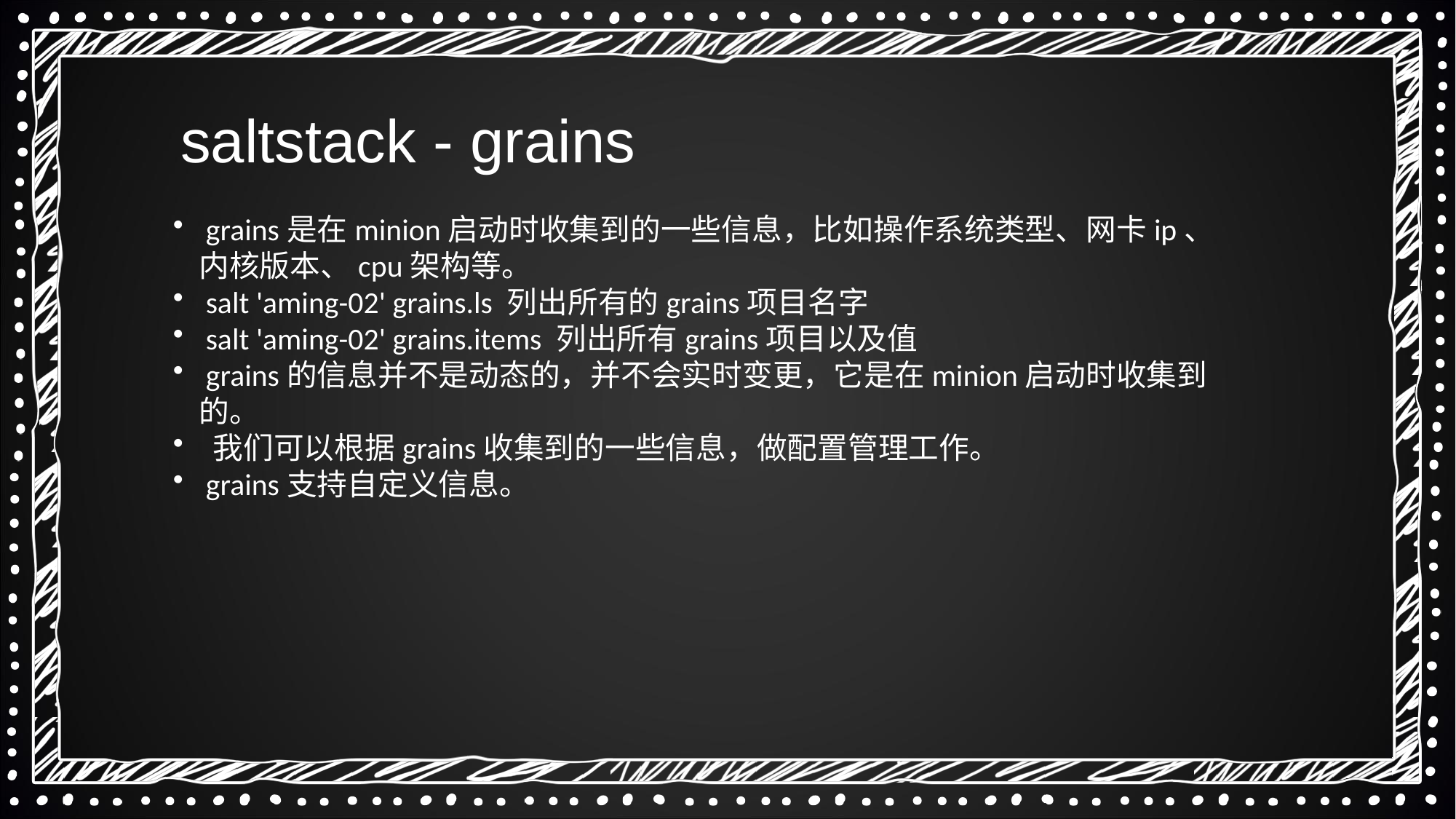

saltstack - grains
 grains是在minion启动时收集到的一些信息，比如操作系统类型、网卡ip、内核版本、cpu架构等。
 salt 'aming-02' grains.ls 列出所有的grains项目名字
 salt 'aming-02' grains.items 列出所有grains项目以及值
 grains的信息并不是动态的，并不会实时变更，它是在minion启动时收集到的。
 我们可以根据grains收集到的一些信息，做配置管理工作。
 grains支持自定义信息。